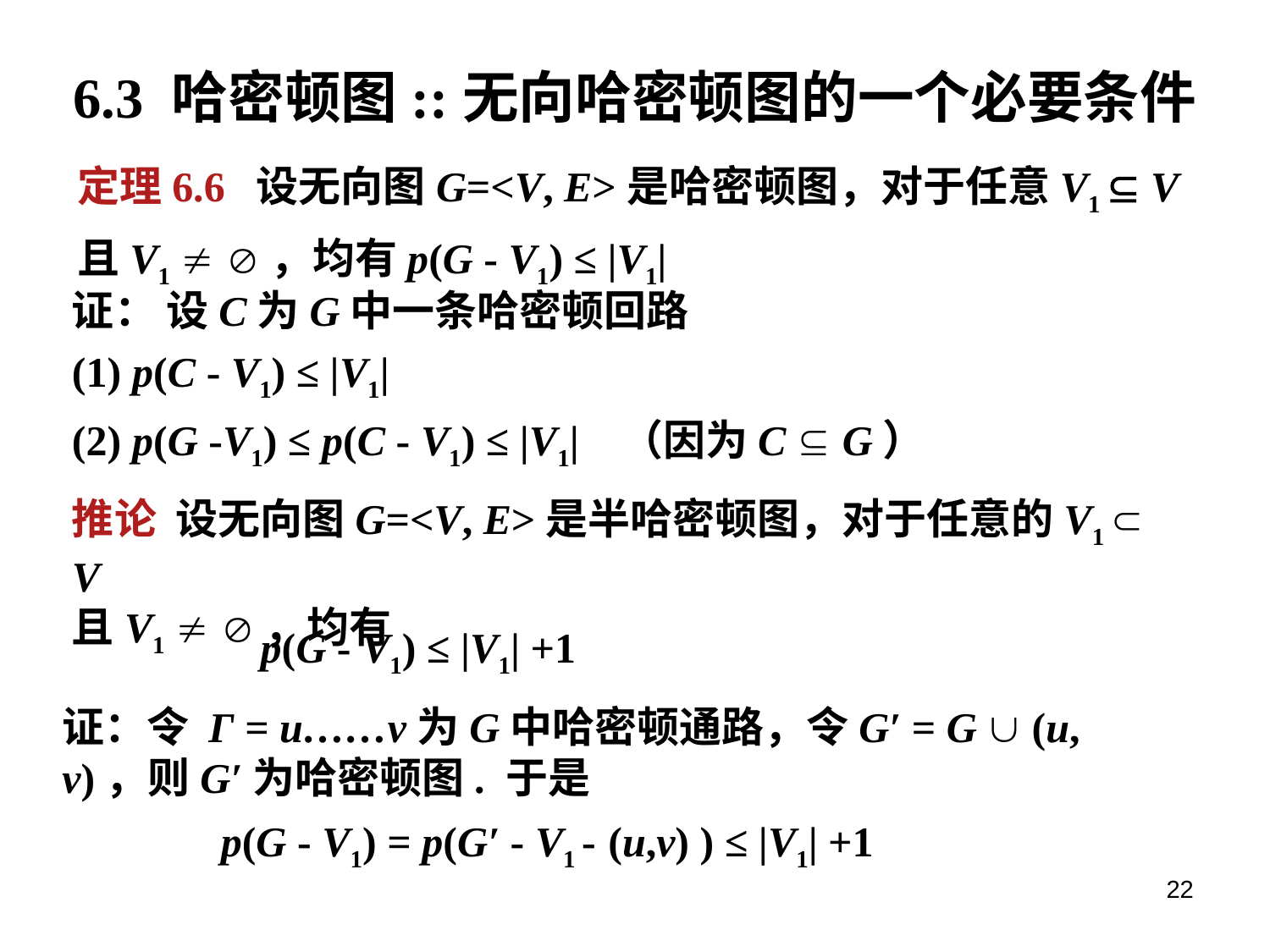

# 6.3 哈密顿图::无向哈密顿图的一个必要条件
定理6.6  设无向图G=<V, E>是哈密顿图，对于任意V1 ⊆ V且V1 ≠ ∅，均有p(G - V1) ≤ |V1|
证： 设C为G中一条哈密顿回路
(1) p(C - V1) ≤ |V1|
(2) p(G -V1) ≤ p(C - V1) ≤ |V1|   （因为C ⊆ G）
推论  设无向图G=<V, E>是半哈密顿图，对于任意的V1 ⊂ V
且V1 ≠ ∅，均有
p(G - V1) ≤ |V1| +1
证：令 Γ = u……v为G中哈密顿通路，令G′ = G ∪ (u, v)，则G′为哈密顿图. 于是
p(G - V1) = p(G′ - V1 -  (u,v) ) ≤ |V1| +1
22